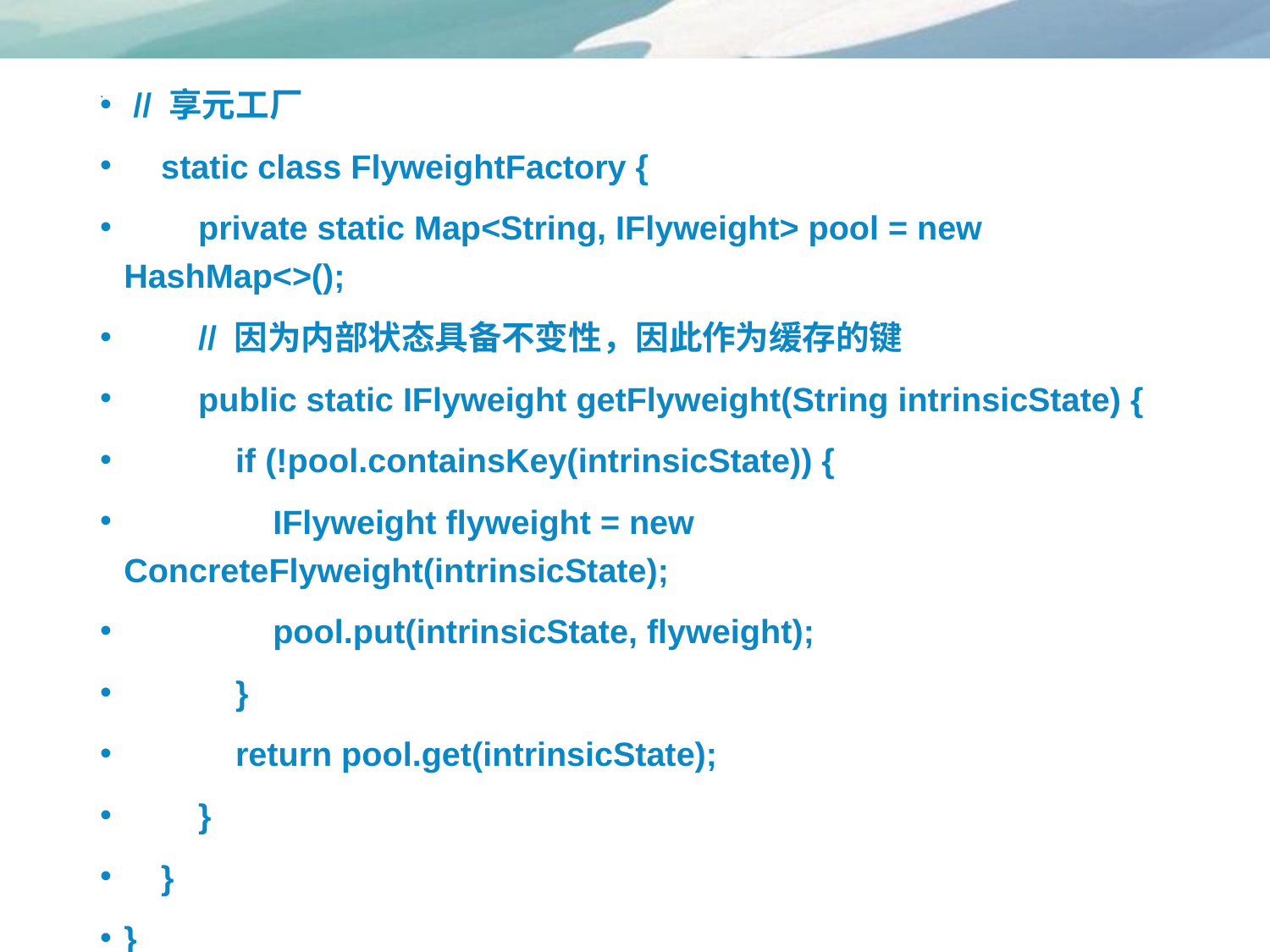

// 享元工厂
    static class FlyweightFactory {
        private static Map<String, IFlyweight> pool = new HashMap<>();
        // 因为内部状态具备不变性，因此作为缓存的键
        public static IFlyweight getFlyweight(String intrinsicState) {
            if (!pool.containsKey(intrinsicState)) {
                IFlyweight flyweight = new ConcreteFlyweight(intrinsicState);
                pool.put(intrinsicState, flyweight);
            }
            return pool.get(intrinsicState);
        }
    }
}
# .